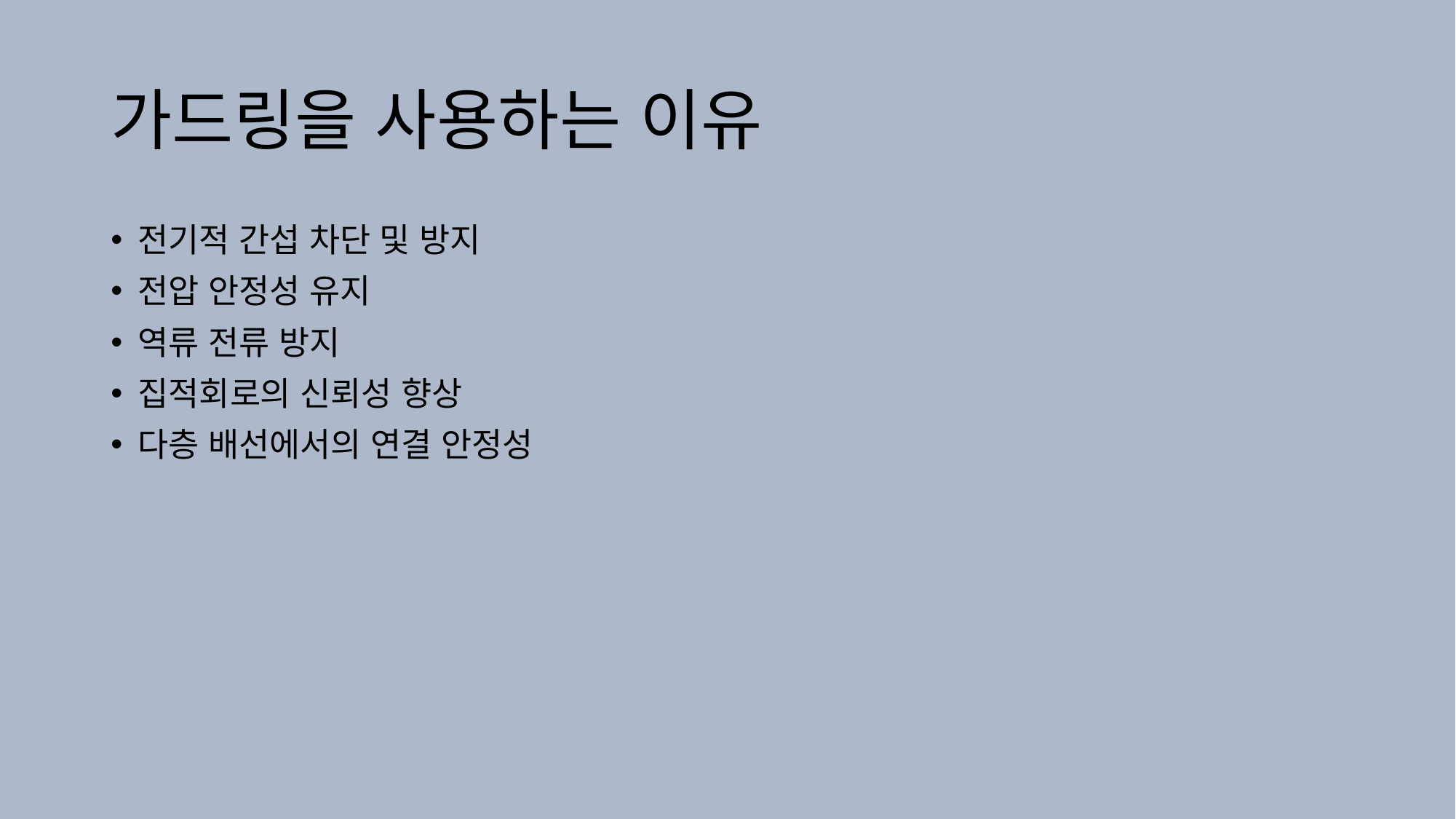

# 가드링을 사용하는 이유
전기적 간섭 차단 및 방지
전압 안정성 유지
역류 전류 방지
집적회로의 신뢰성 향상
다층 배선에서의 연결 안정성